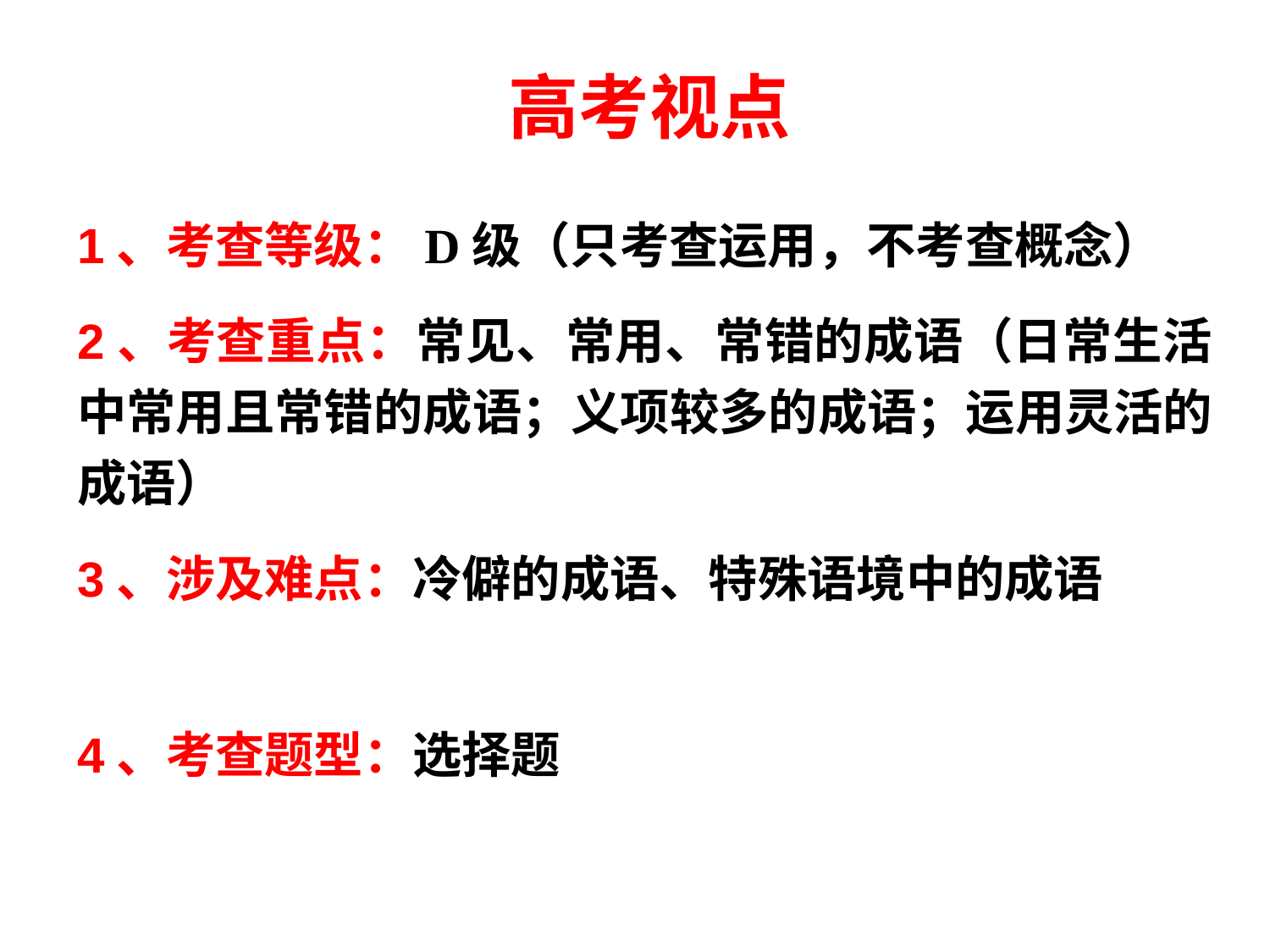

高考视点
1、考查等级：D级（只考查运用，不考查概念）
2、考查重点：常见、常用、常错的成语（日常生活中常用且常错的成语；义项较多的成语；运用灵活的成语）
3、涉及难点：冷僻的成语、特殊语境中的成语
4、考查题型：选择题